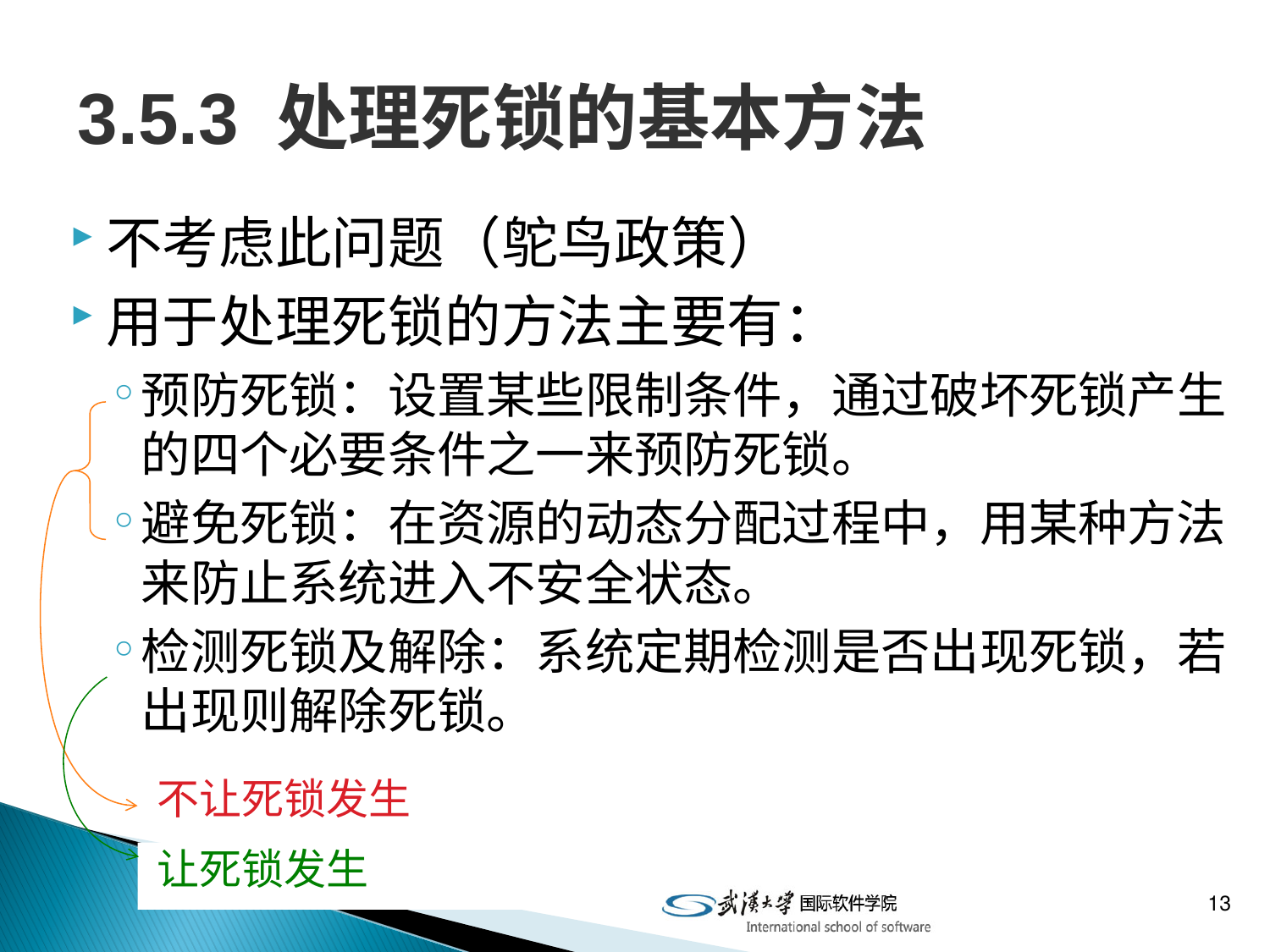

# 3.5.3 处理死锁的基本方法
不考虑此问题（鸵鸟政策）
用于处理死锁的方法主要有：
预防死锁：设置某些限制条件，通过破坏死锁产生的四个必要条件之一来预防死锁。
避免死锁：在资源的动态分配过程中，用某种方法来防止系统进入不安全状态。
检测死锁及解除：系统定期检测是否出现死锁，若出现则解除死锁。

 不让死锁发生
 让死锁发生